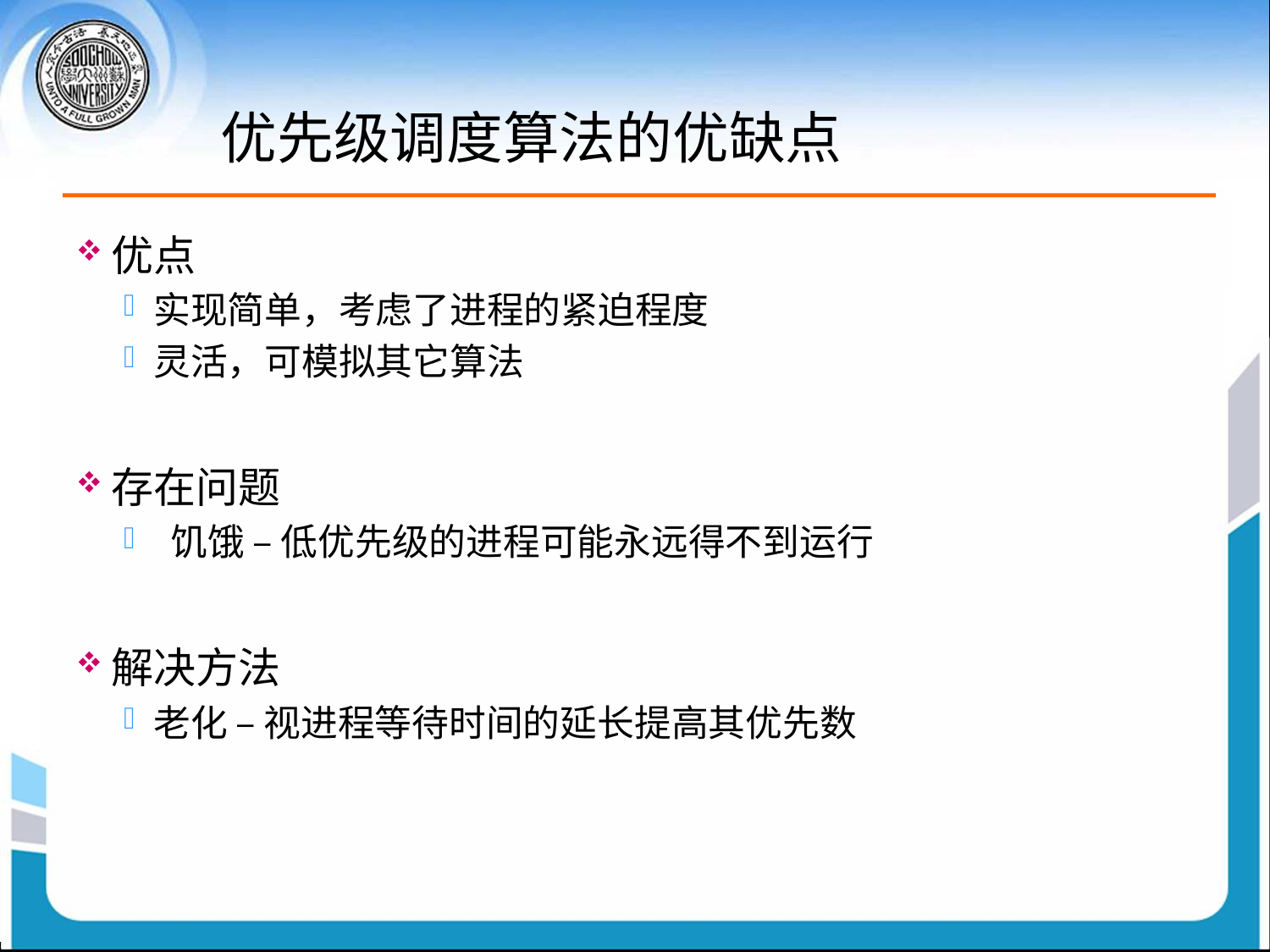

# 优先级调度算法的优缺点
优点
实现简单，考虑了进程的紧迫程度
灵活，可模拟其它算法

存在问题
 饥饿 – 低优先级的进程可能永远得不到运行

解决方法
老化 – 视进程等待时间的延长提高其优先数